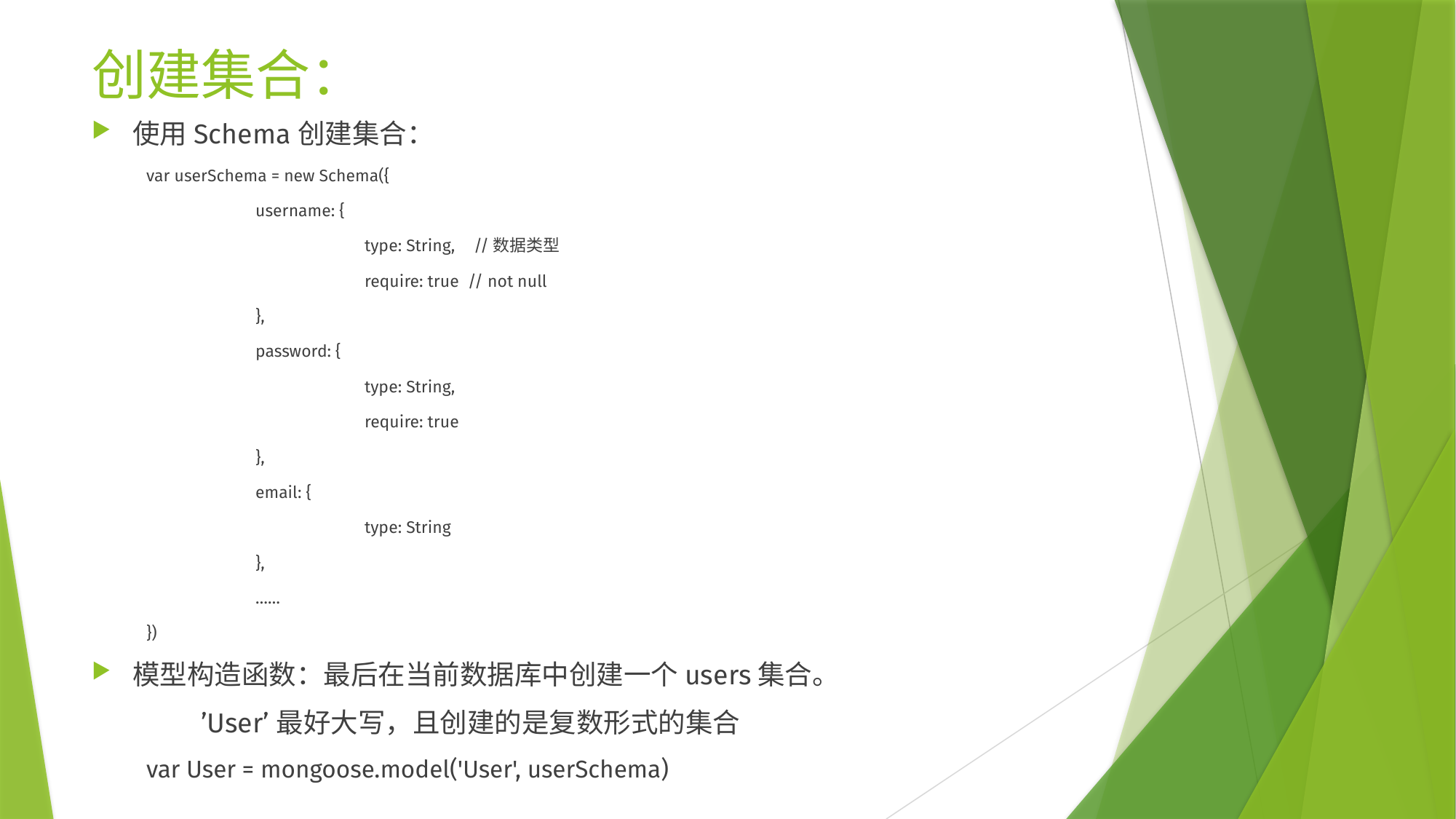

# 创建集合：
使用Schema创建集合：
var userSchema = new Schema({
	username: {
		type: String,	//数据类型
		require: true  // not null
	},
	password: {
		type: String,
		require: true
	},
	email: {
		type: String
	},
	……
})
模型构造函数：最后在当前数据库中创建一个users集合。
	’User’最好大写，且创建的是复数形式的集合
var User = mongoose.model('User', userSchema)